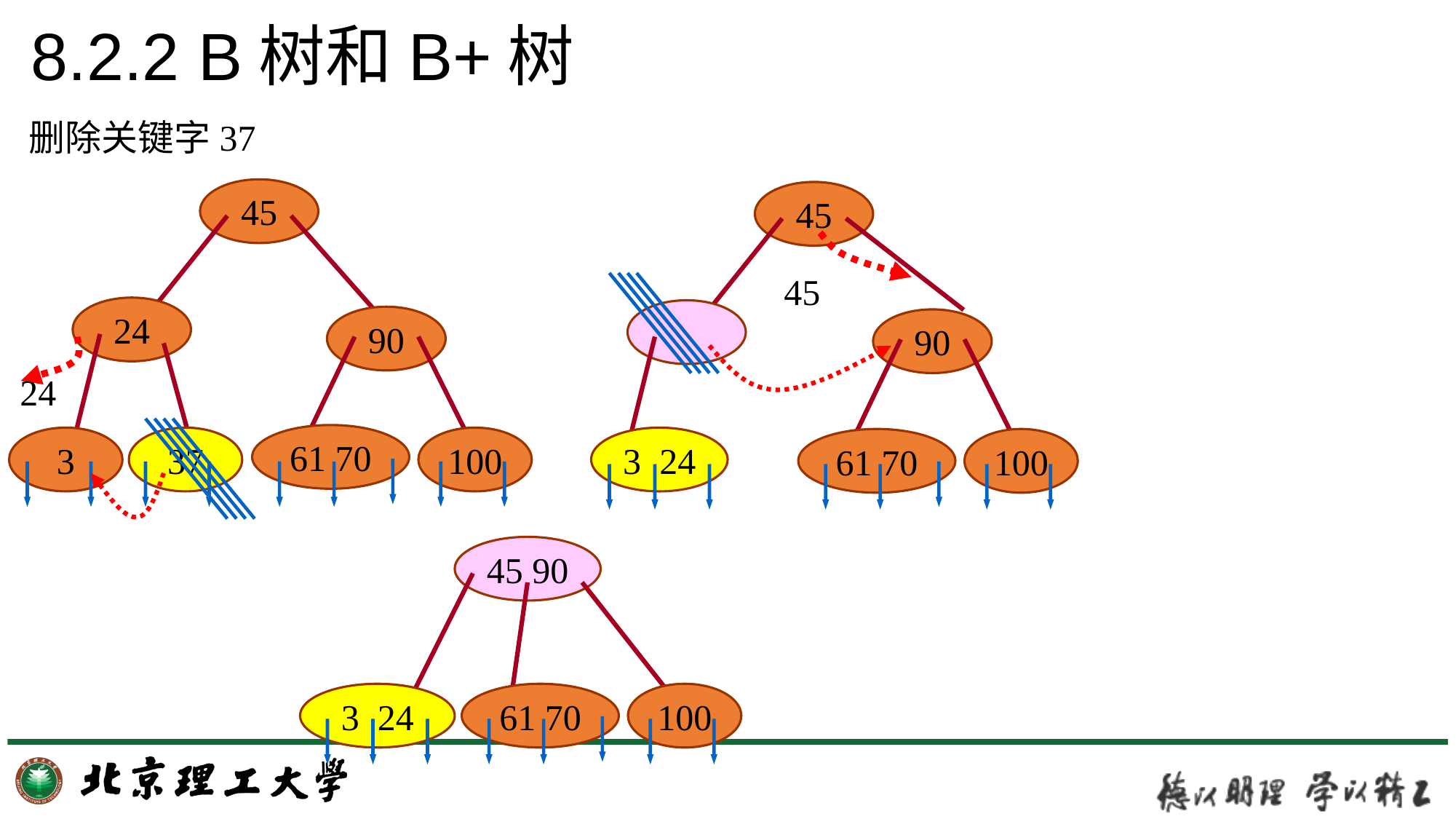

8.2.2 B树和B+树
删除关键字37
45
45

90

3  24
61 70
100

45

24
90

24

61 70
3
37
100

45 90

3  24
61 70
100